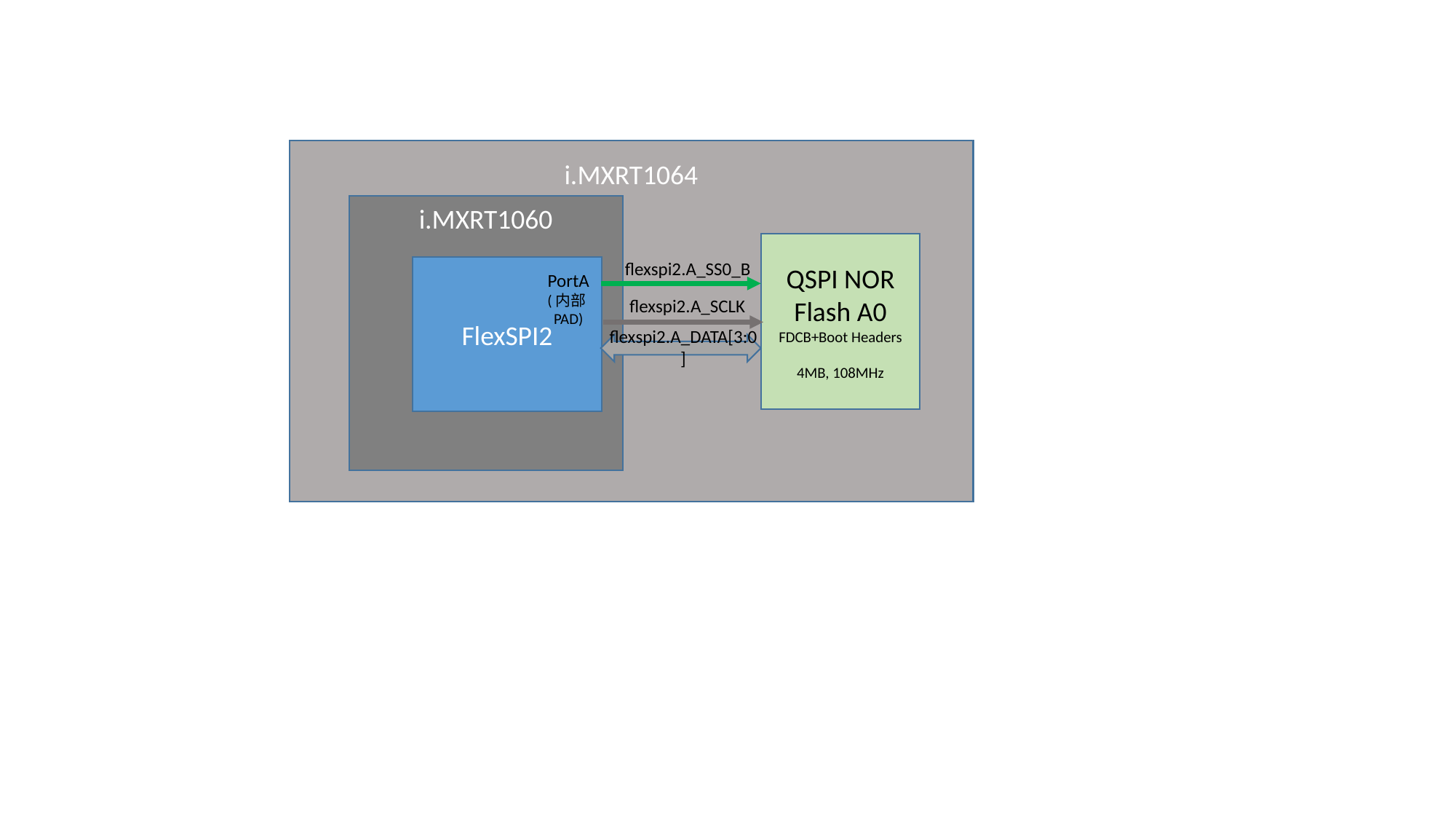

i.MXRT1064

i.MXRT1060

QSPI NOR
Flash A0
FDCB+Boot Headers

4MB, 108MHz

flexspi2.A_SS0_B
FlexSPI2
PortA
(内部PAD)
flexspi2.A_SCLK
flexspi2.A_DATA[3:0]